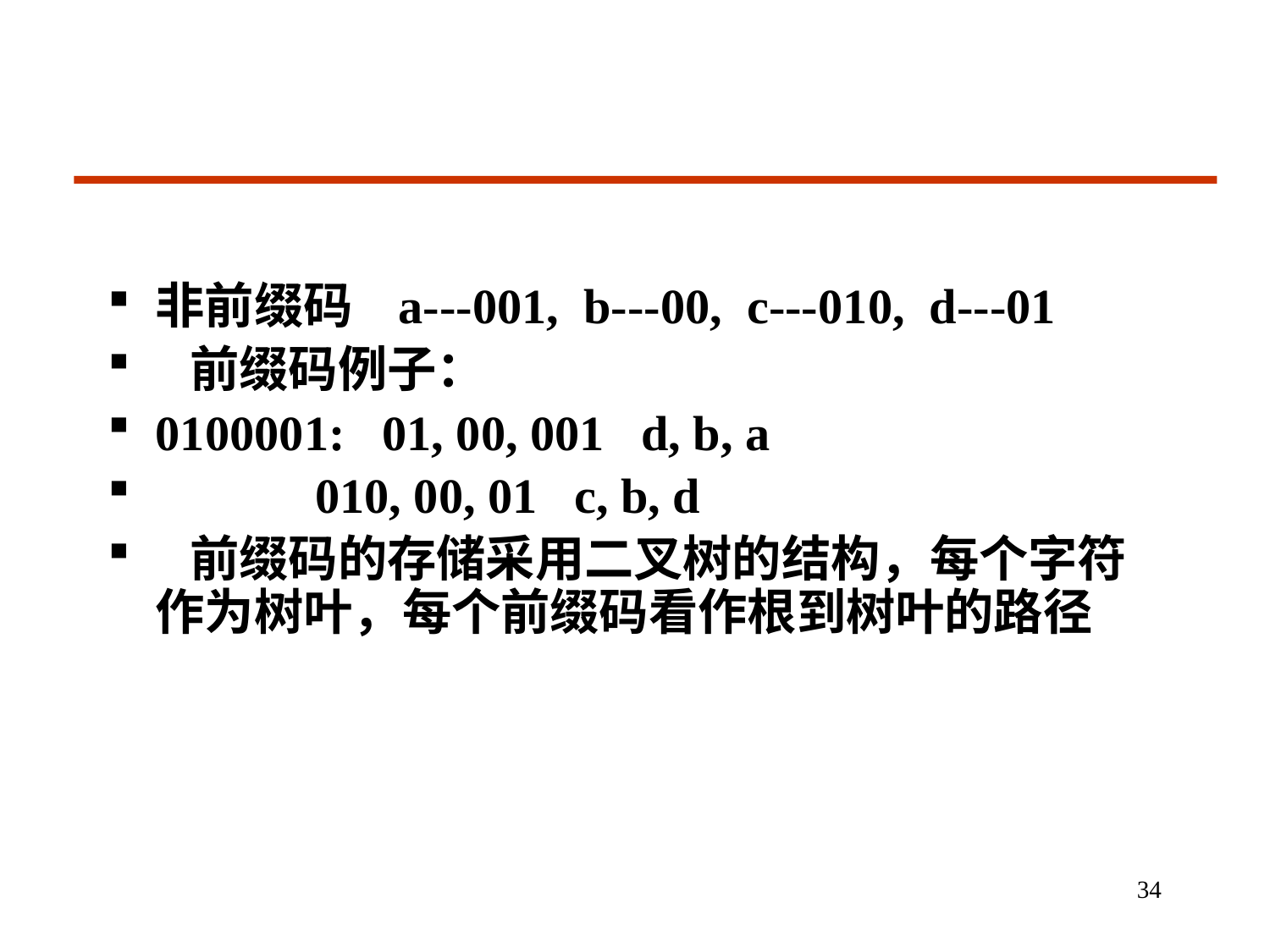

#
非前缀码   a---001,  b---00,  c---010,  d---01
  前缀码例子：
0100001:   01, 00, 001   d, b, a
             010, 00, 01   c, b, d
  前缀码的存储采用二叉树的结构，每个字符作为树叶，每个前缀码看作根到树叶的路径

34